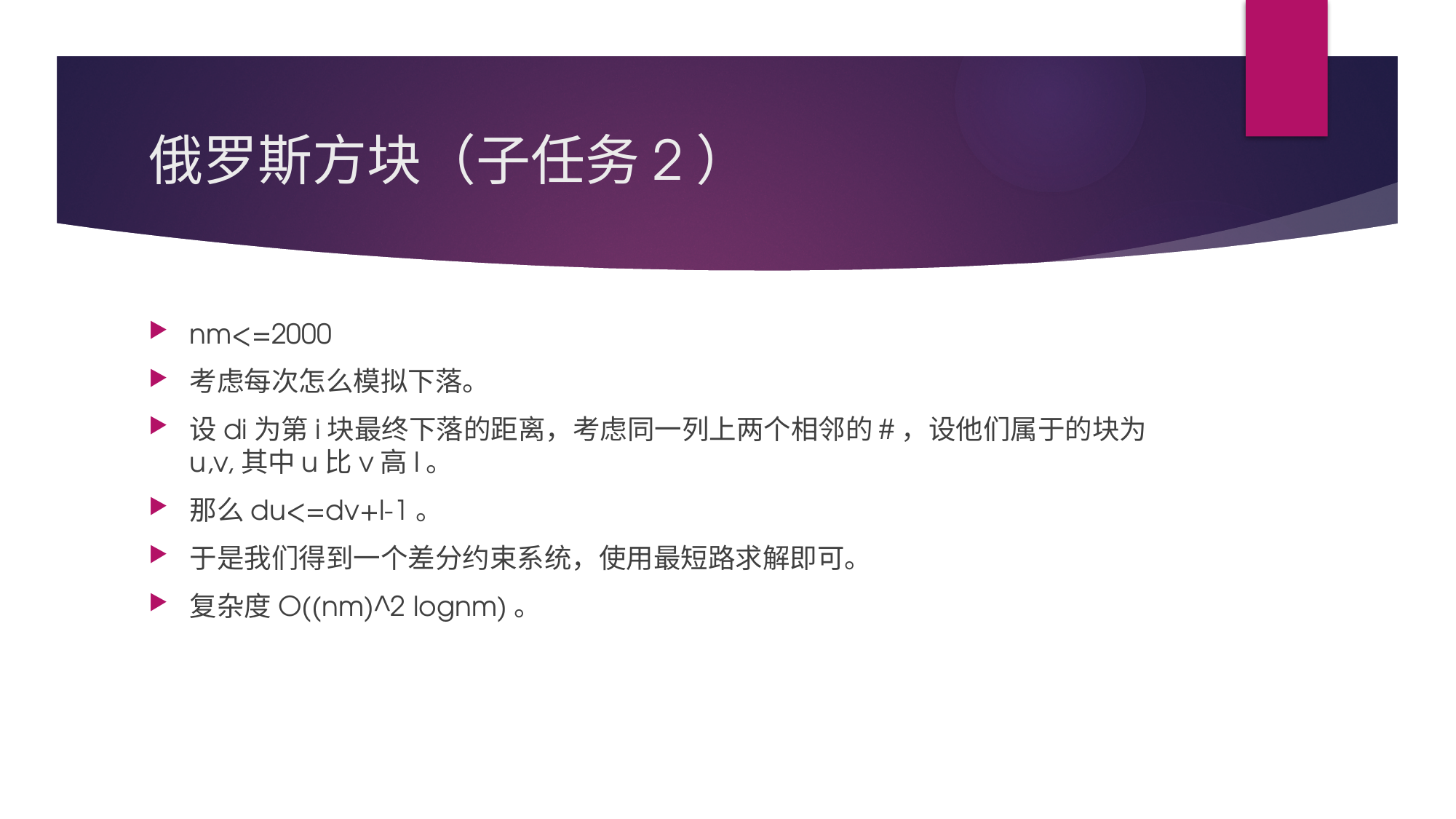

# 俄罗斯方块（子任务2）
nm<=2000
考虑每次怎么模拟下落。
设di为第i块最终下落的距离，考虑同一列上两个相邻的#，设他们属于的块为u,v,其中u比v高l。
那么du<=dv+l-1。
于是我们得到一个差分约束系统，使用最短路求解即可。
复杂度O((nm)^2 lognm)。